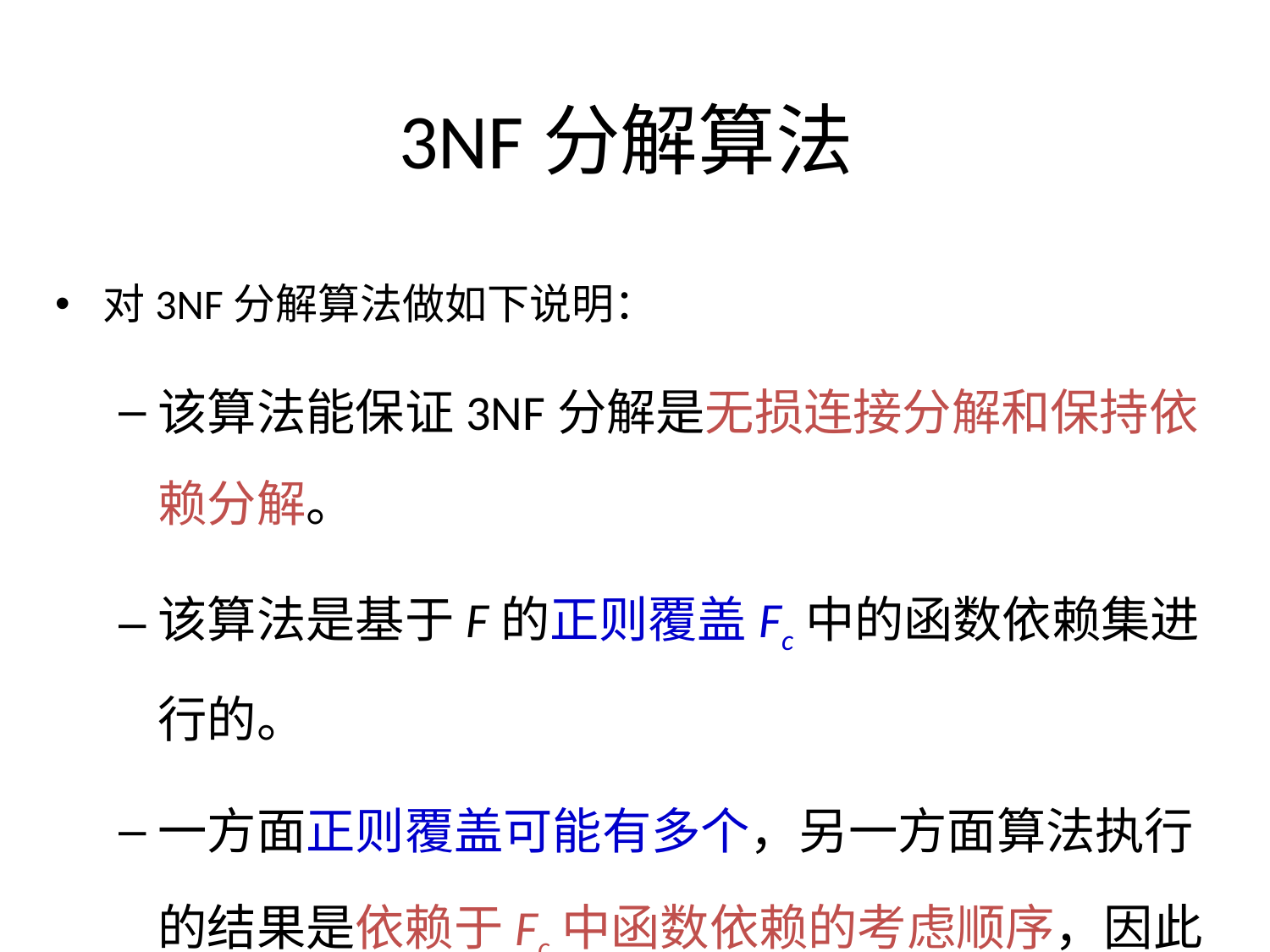

# 3NF分解算法
对3NF分解算法做如下说明：
该算法能保证3NF分解是无损连接分解和保持依赖分解。
该算法是基于F的正则覆盖Fc中的函数依赖集进行的。
一方面正则覆盖可能有多个，另一方面算法执行的结果是依赖于Fc中函数依赖的考虑顺序，因此分解结果可能不唯一。